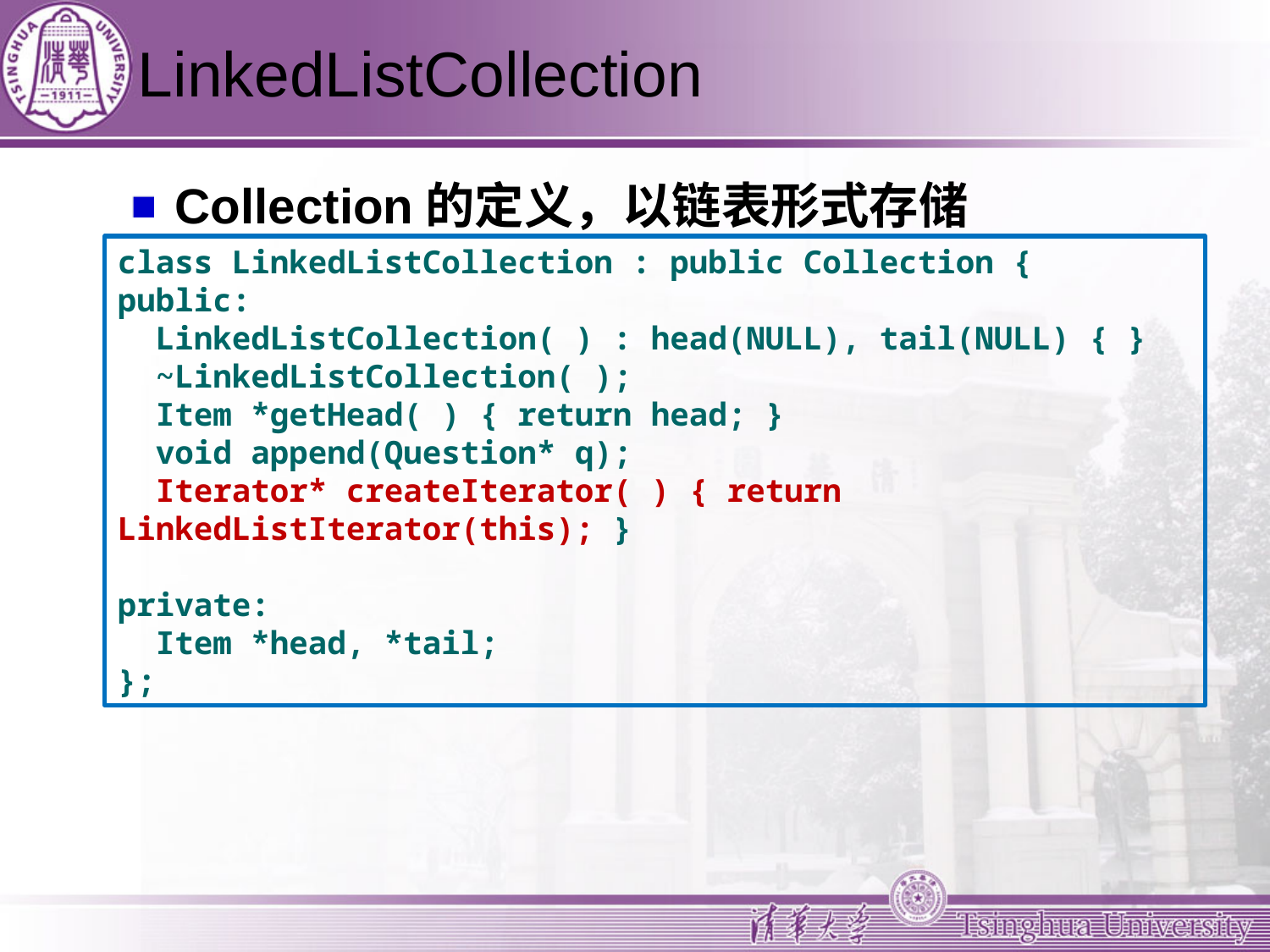

# LinkedListCollection
Collection的定义，以链表形式存储
class LinkedListCollection : public Collection {
public:
  LinkedListCollection( ) : head(NULL), tail(NULL) { }
  ~LinkedListCollection( );
  Item *getHead( ) { return head; }
  void append(Question* q);
  Iterator* createIterator( ) { return LinkedListIterator(this); }

private:
  Item *head, *tail;
};